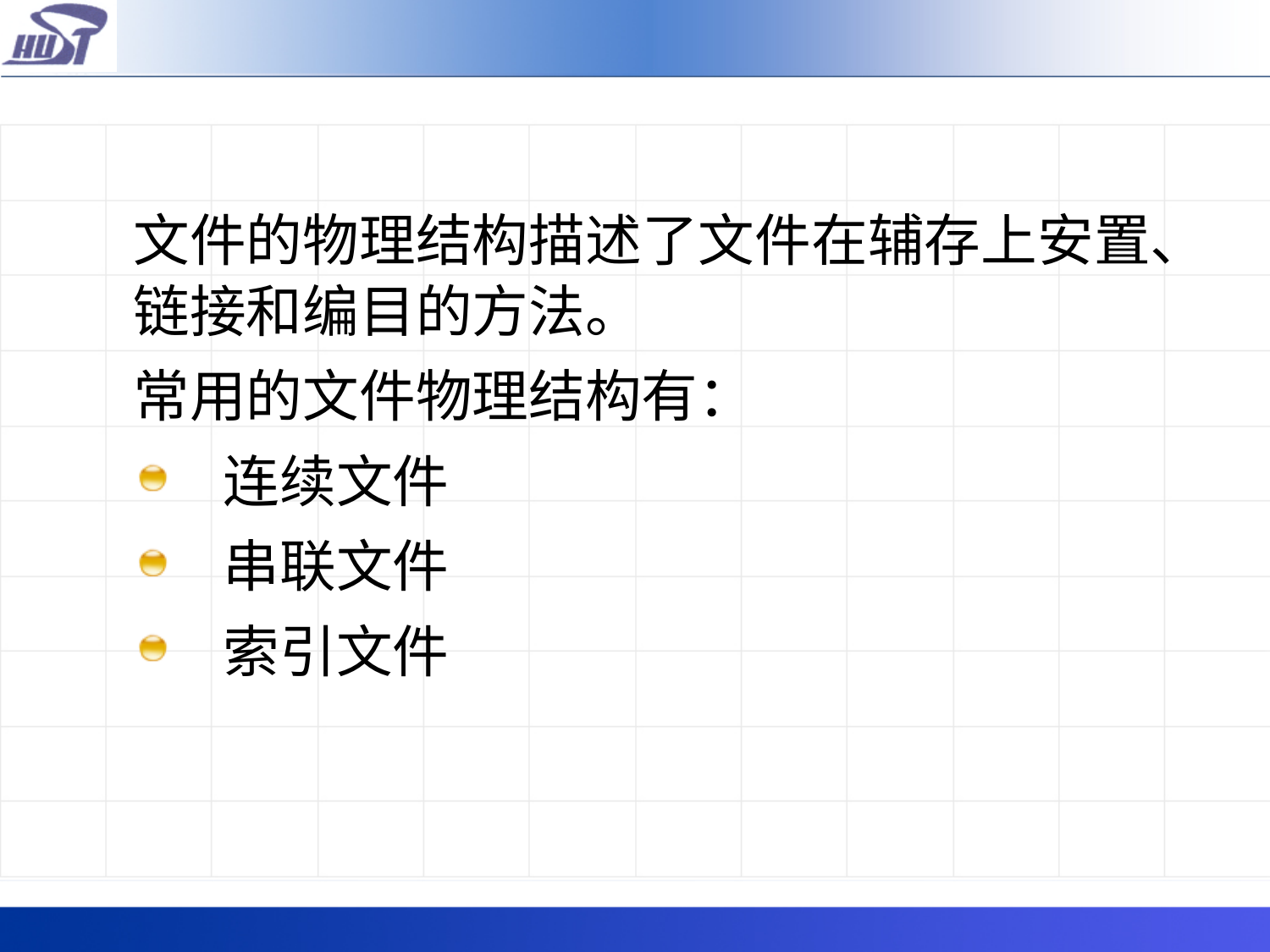

文件的物理结构描述了文件在辅存上安置、链接和编目的方法。
	常用的文件物理结构有：
 连续文件
 串联文件
 索引文件
# 26